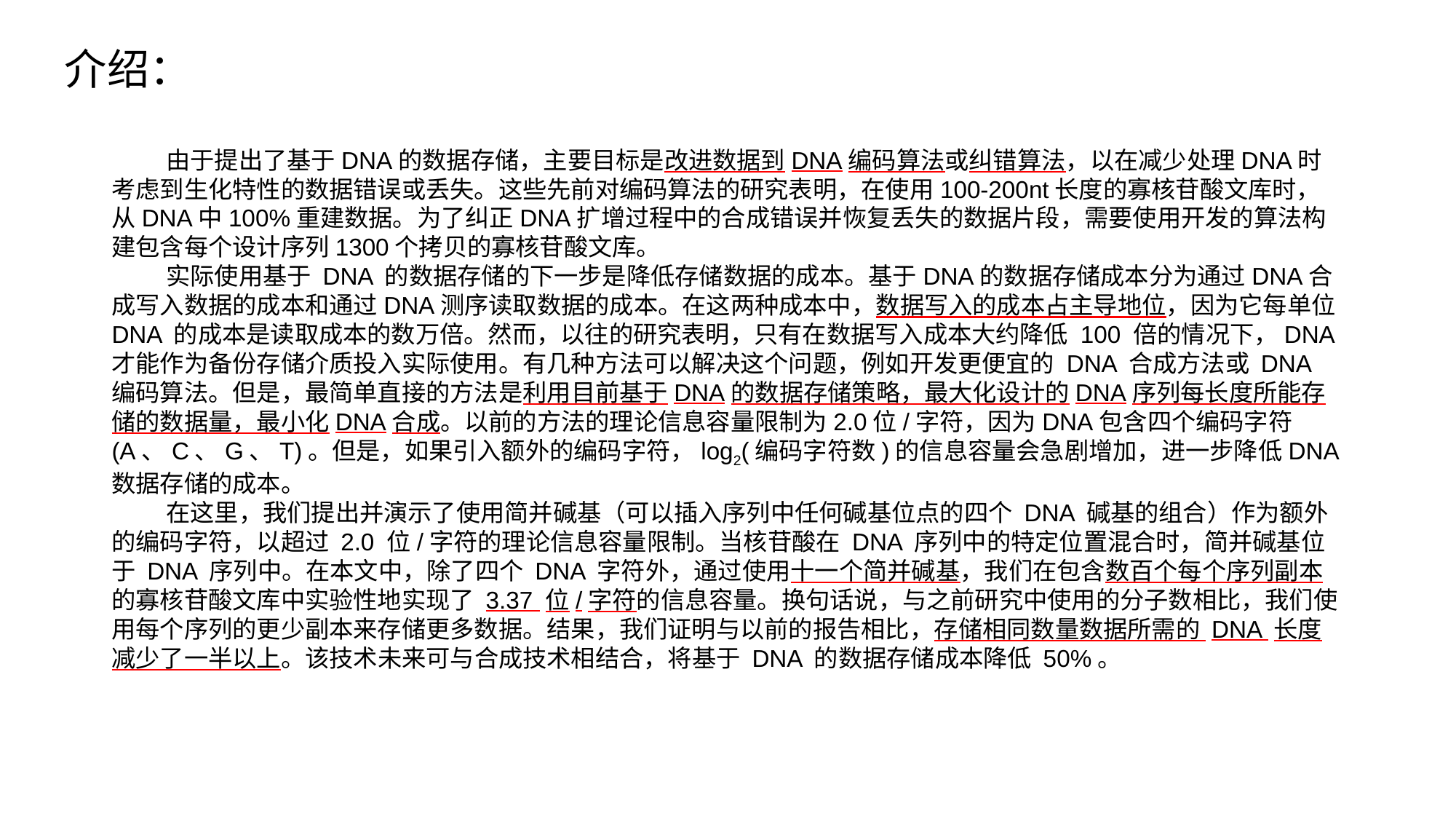

介绍：
由于提出了基于DNA的数据存储，主要目标是改进数据到DNA编码算法或纠错算法，以在减少处理DNA时考虑到生化特性的数据错误或丢失。这些先前对编码算法的研究表明，在使用100-200nt长度的寡核苷酸文库时，从DNA中100%重建数据。为了纠正DNA扩增过程中的合成错误并恢复丢失的数据片段，需要使用开发的算法构建包含每个设计序列1300个拷贝的寡核苷酸文库。
实际使用基于 DNA 的数据存储的下一步是降低存储数据的成本。基于DNA的数据存储成本分为通过DNA合成写入数据的成本和通过DNA测序读取数据的成本。在这两种成本中，数据写入的成本占主导地位，因为它每单位 DNA 的成本是读取成本的数万倍。然而，以往的研究表明，只有在数据写入成本大约降低 100 倍的情况下，DNA 才能作为备份存储介质投入实际使用。有几种方法可以解决这个问题，例如开发更便宜的 DNA 合成方法或 DNA 编码算法。但是，最简单直接的方法是利用目前基于DNA的数据存储策略，最大化设计的DNA序列每长度所能存储的数据量，最小化DNA合成。以前的方法的理论信息容量限制为2.0位/字符，因为DNA包含四个编码字符(A、C、G、T)。但是，如果引入额外的编码字符，log2(编码字符数)的信息容量会急剧增加，进一步降低DNA数据存储的成本。
在这里，我们提出并演示了使用简并碱基（可以插入序列中任何碱基位点的四个 DNA 碱基的组合）作为额外的编码字符，以超过 2.0 位/字符的理论信息容量限制。当核苷酸在 DNA 序列中的特定位置混合时，简并碱基位于 DNA 序列中。在本文中，除了四个 DNA 字符外，通过使用十一个简并碱基，我们在包含数百个每个序列副本的寡核苷酸文库中实验性地实现了 3.37 位/字符的信息容量。换句话说，与之前研究中使用的分子数相比，我们使用每个序列的更少副本来存储更多数据。结果，我们证明与以前的报告相比，存储相同数量数据所需的 DNA 长度减少了一半以上。该技术未来可与合成技术相结合，将基于 DNA 的数据存储成本降低 50%。